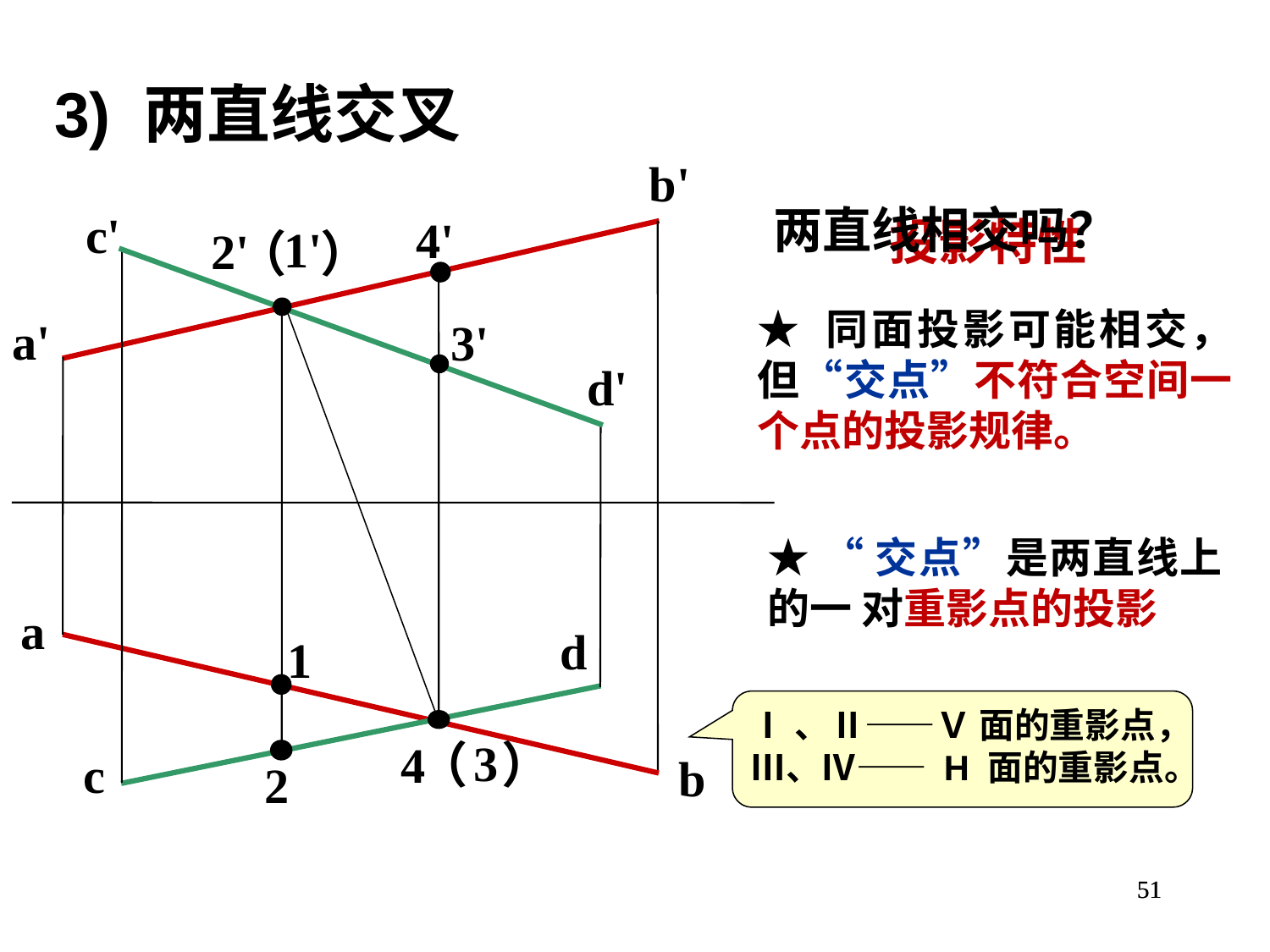

3) 两直线交叉
b'
c'

a'
d'

a
d

c
b
两直线相交吗？
4'
投影特性
1'
2'
（   ）

★ 同面投影可能相交，但“交点”不符合空间一个点的投影规律。

3'

★ “交点”是两直线上的一 对重影点的投影
1

Ⅰ、Ⅱ——Ｖ 面的重影点，Ⅲ、Ⅳ—— H 面的重影点。

3
4
（   ）

2
51
51